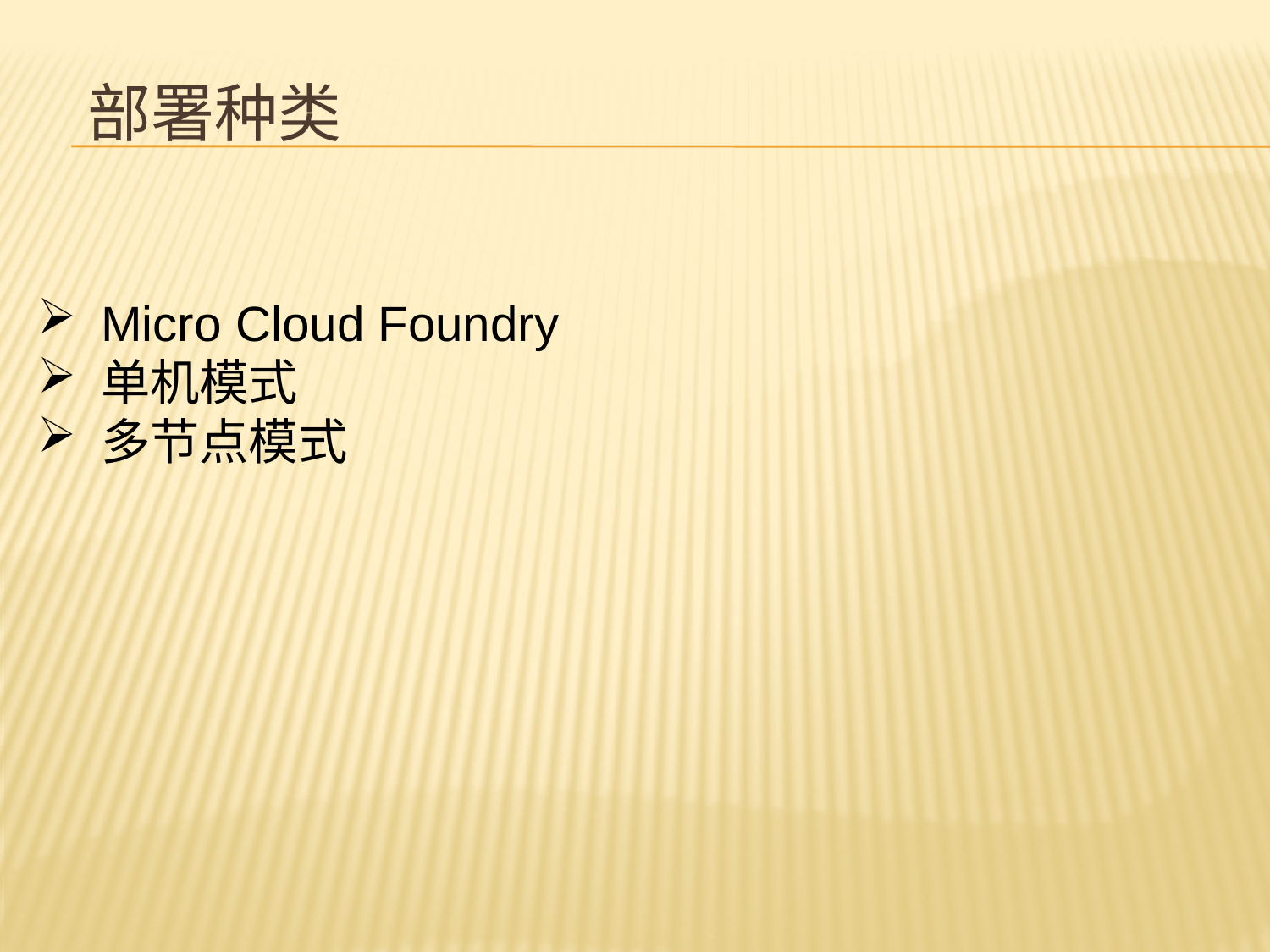

# 部署种类
Micro Cloud Foundry
单机模式
多节点模式